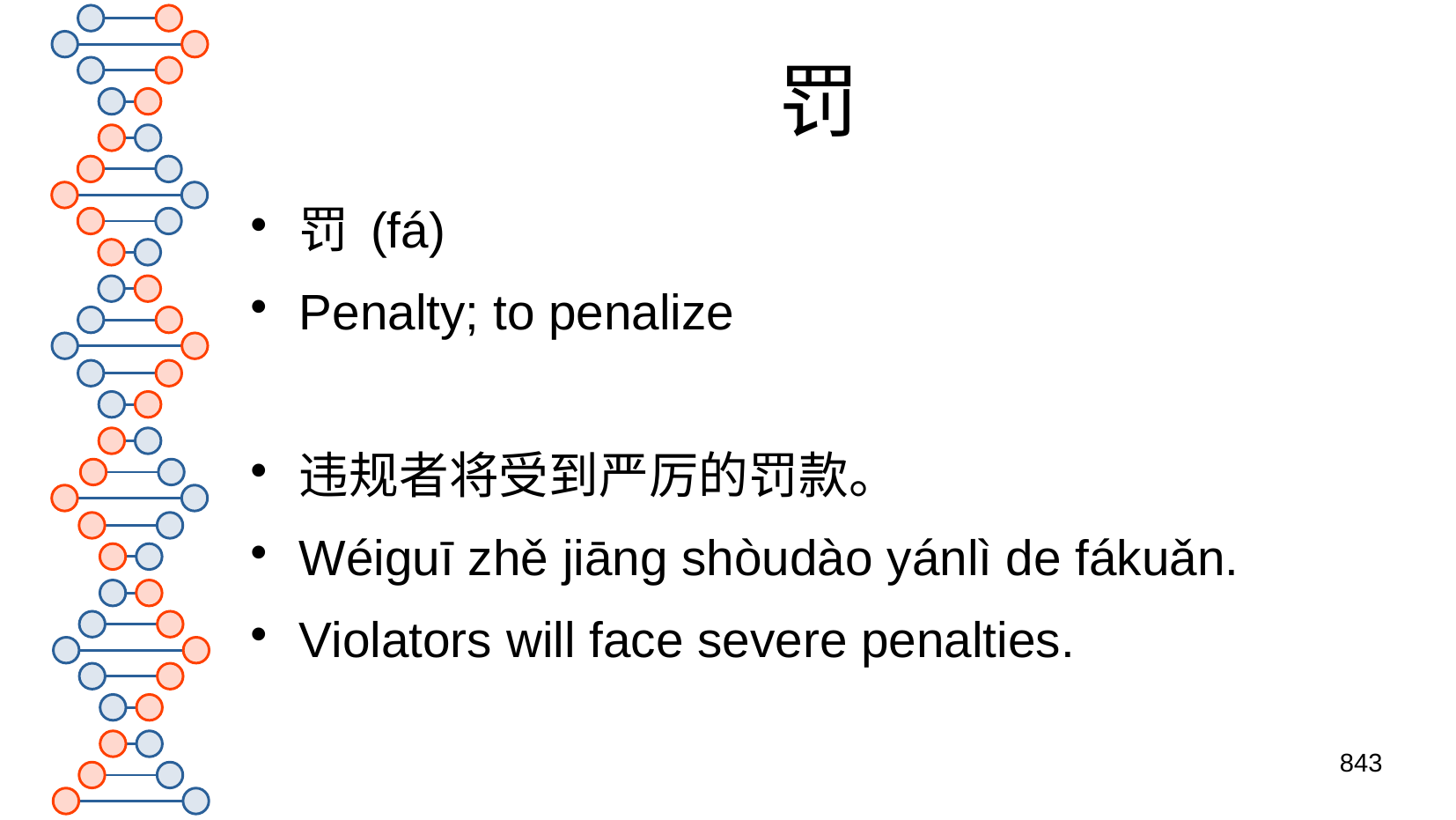

# 罚
罚 (fá)
Penalty; to penalize

违规者将受到严厉的罚款。
Wéiguī zhě jiāng shòudào yánlì de fákuǎn.
Violators will face severe penalties.

843